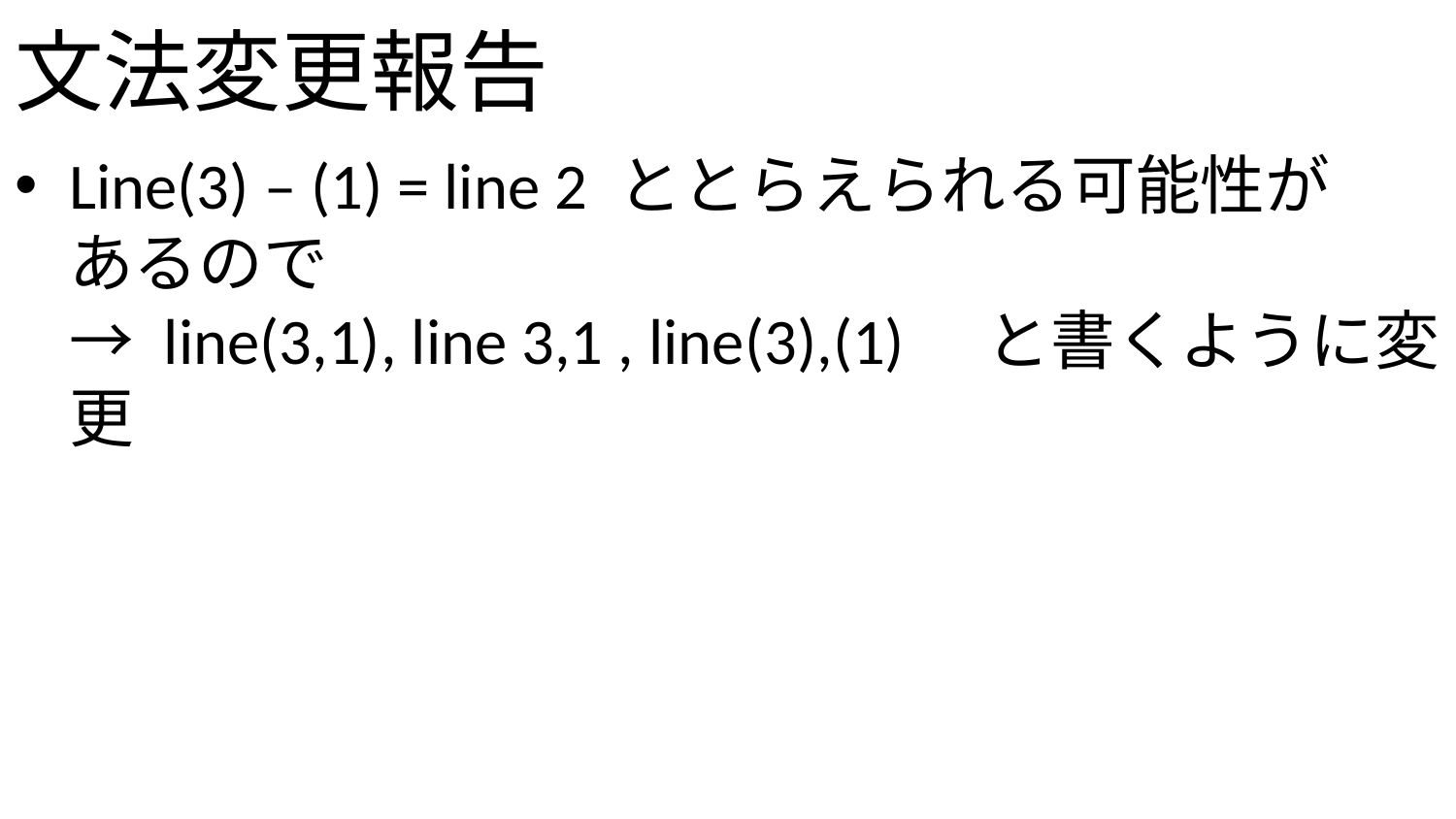

# 文法変更報告
Line(3) – (1) = line 2 ととらえられる可能性が
あるので
→ line(3,1), line 3,1 , line(3),(1)　と書くように変更